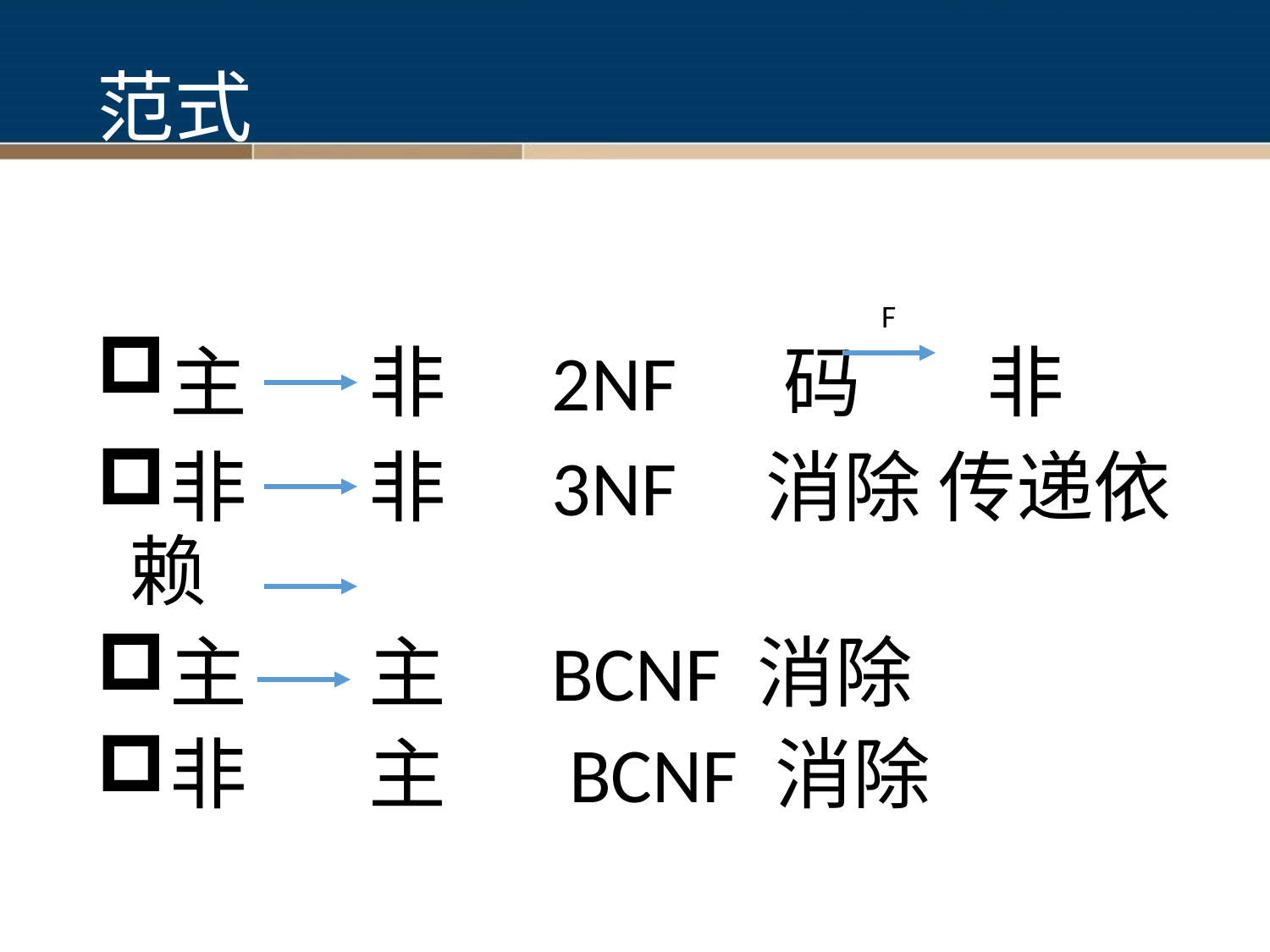

# 范式

主       非     2NF     码       非
非       非     3NF    消除 传递依赖
主       主     BCNF 消除
非       主      BCNF 消除

F